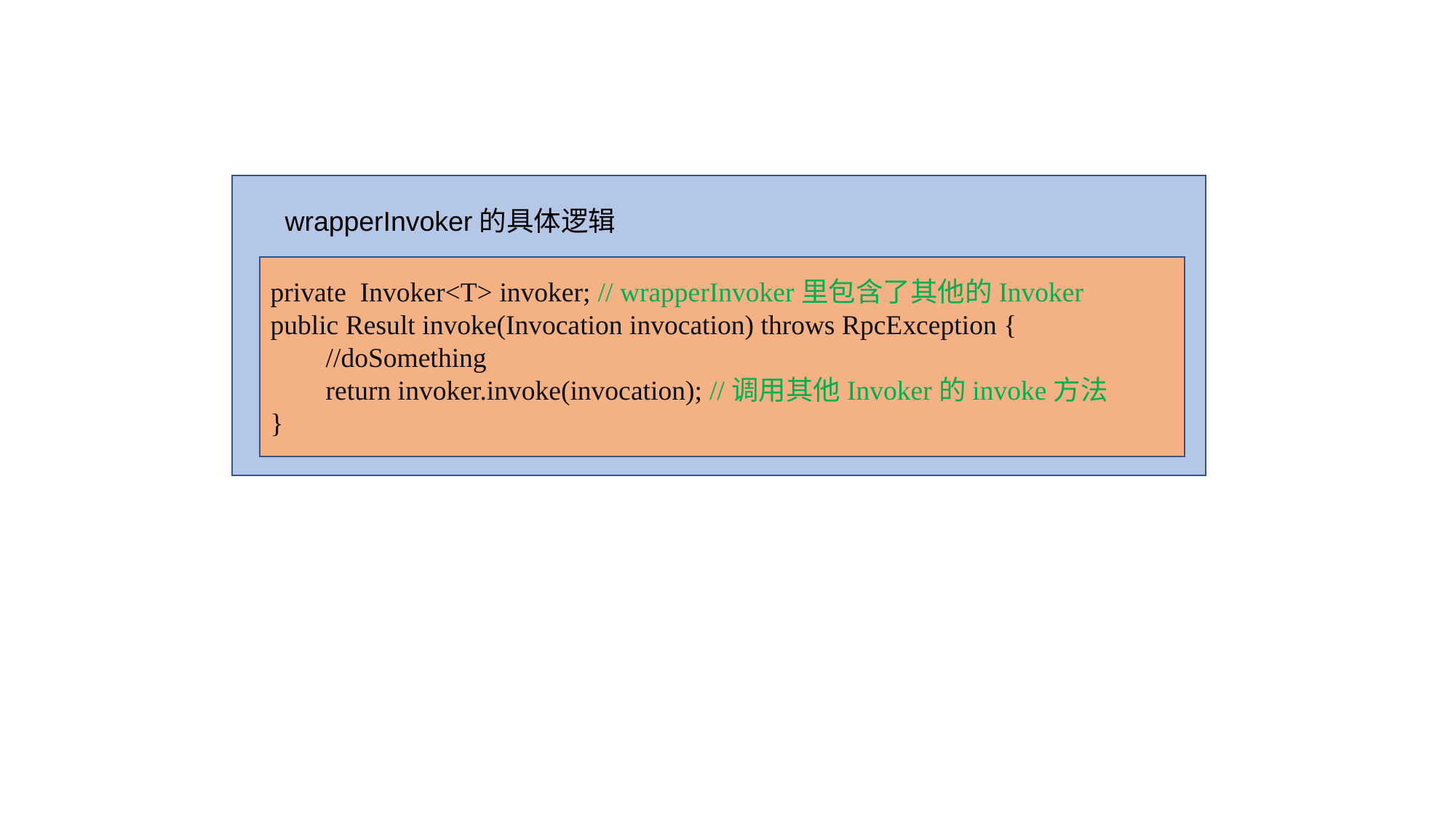

wrapperInvoker的具体逻辑
private  Invoker<T> invoker; // wrapperInvoker里包含了其他的Invoker
public Result invoke(Invocation invocation) throws RpcException {
        //doSomething
        return invoker.invoke(invocation); //调用其他Invoker的invoke方法
}